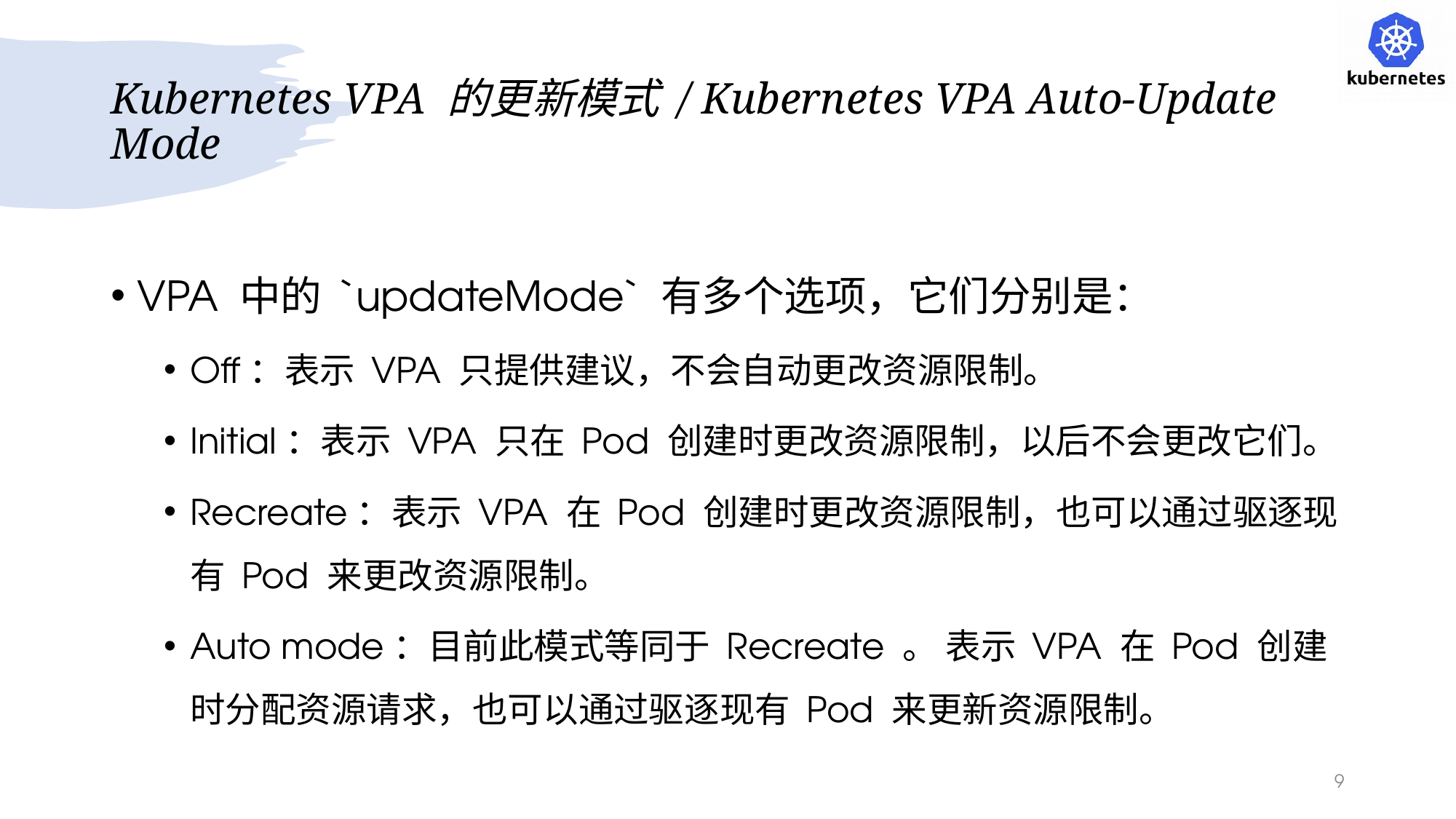

# Kubernetes VPA 的更新模式 / Kubernetes VPA Auto-Update Mode
VPA 中的 `updateMode` 有多个选项，它们分别是：
Off：表示 VPA 只提供建议，不会自动更改资源限制。
Initial：表示 VPA 只在 Pod 创建时更改资源限制，以后不会更改它们。
Recreate：表示 VPA 在 Pod 创建时更改资源限制，也可以通过驱逐现有 Pod 来更改资源限制。
Auto mode：目前此模式等同于 Recreate 。 表示 VPA 在 Pod 创建时分配资源请求，也可以通过驱逐现有 Pod 来更新资源限制。
9